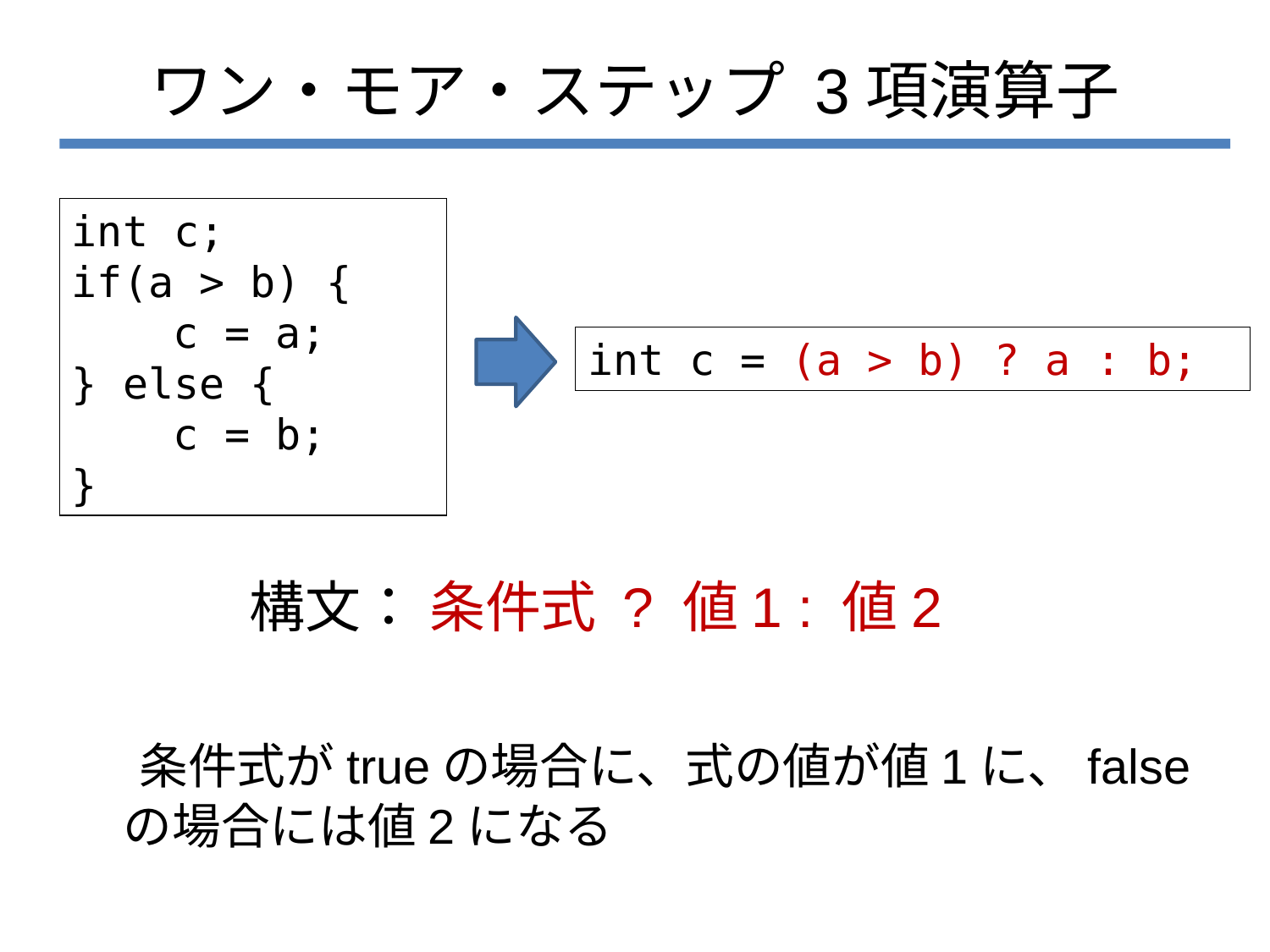

# ワン・モア・ステップ 3項演算子
int c;
if(a > b) {
    c = a;
} else {
    c = b;
}

int c = (a > b) ? a : b;
     		構文： 条件式 ? 値1 : 値2

    条件式がtrueの場合に、式の値が値1に、falseの場合には値2になる